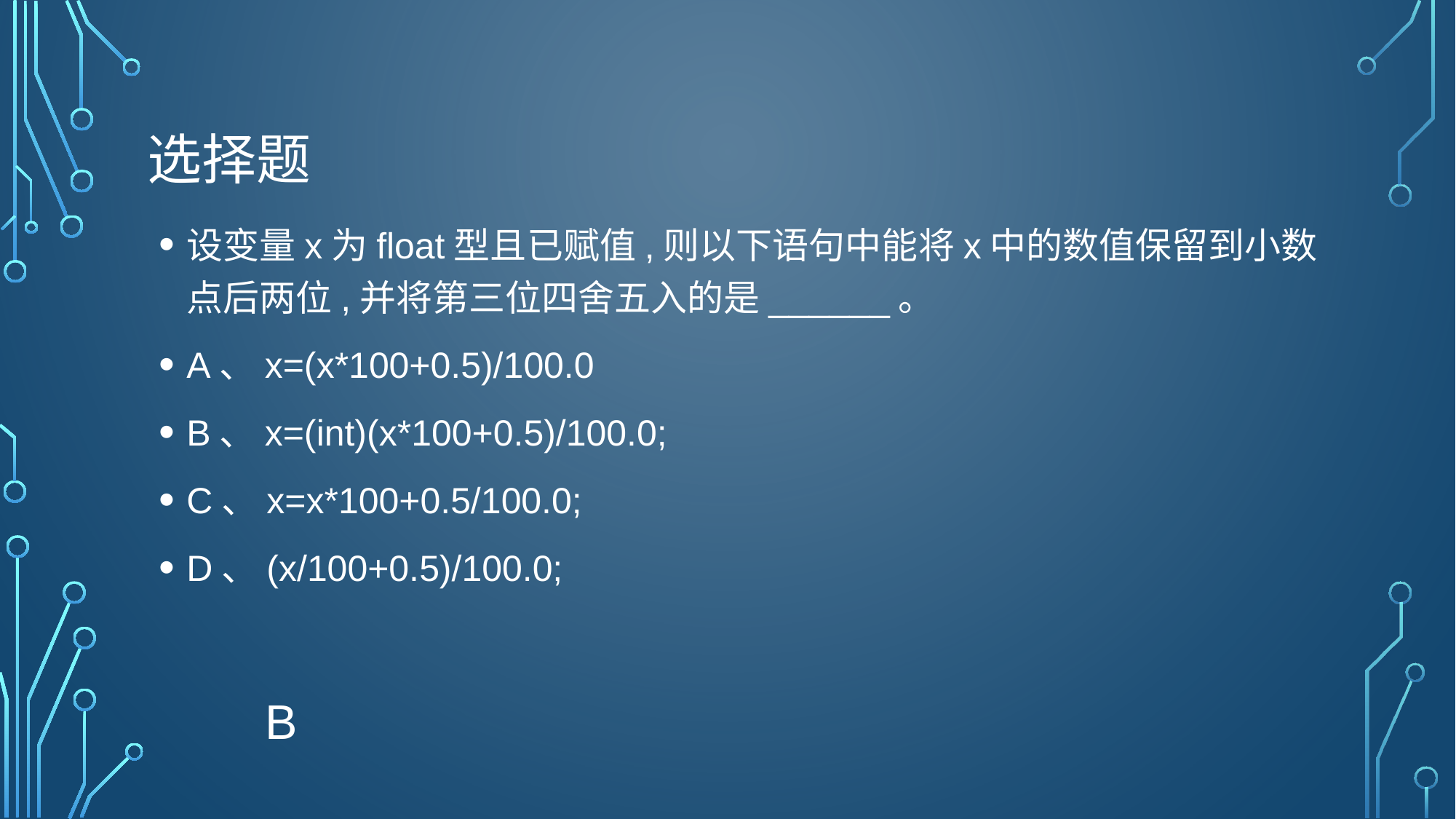

# 选择题
设变量x为float型且已赋值,则以下语句中能将x中的数值保留到小数点后两位,并将第三位四舍五入的是______。
A、x=(x*100+0.5)/100.0
B、x=(int)(x*100+0.5)/100.0;
C、x=x*100+0.5/100.0;
D、(x/100+0.5)/100.0;

B